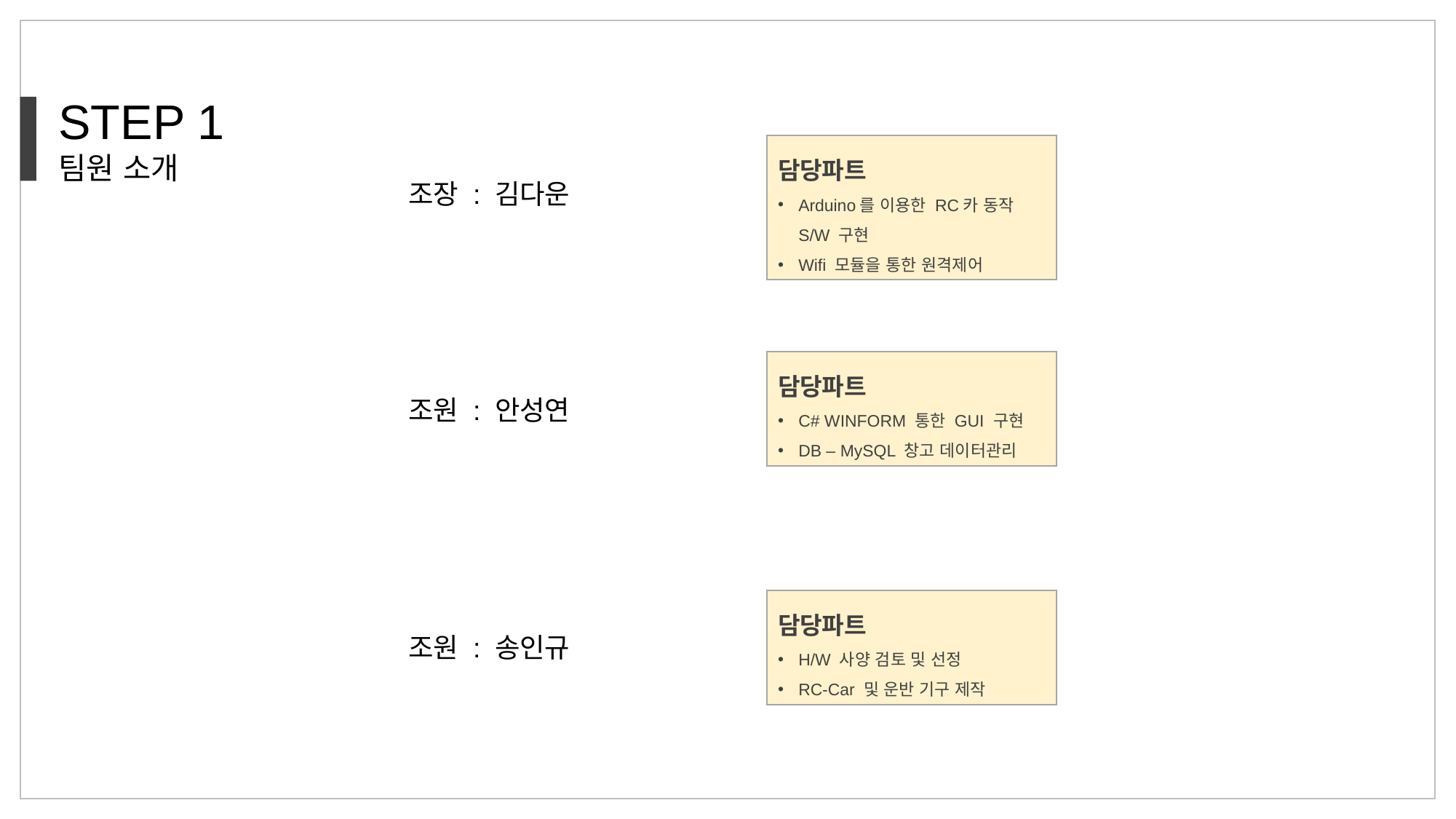

STEP 1
팀원 소개

담당파트
Arduino를 이용한 RC카 동작 S/W 구현
Wifi 모듈을 통한 원격제어
담당파트
C# WINFORM 통한 GUI 구현
DB – MySQL 창고 데이터관리
담당파트
H/W 사양 검토 및 선정
RC-Car 및 운반 기구 제작
조장 : 김다운
조원 : 안성연
조원 : 송인규